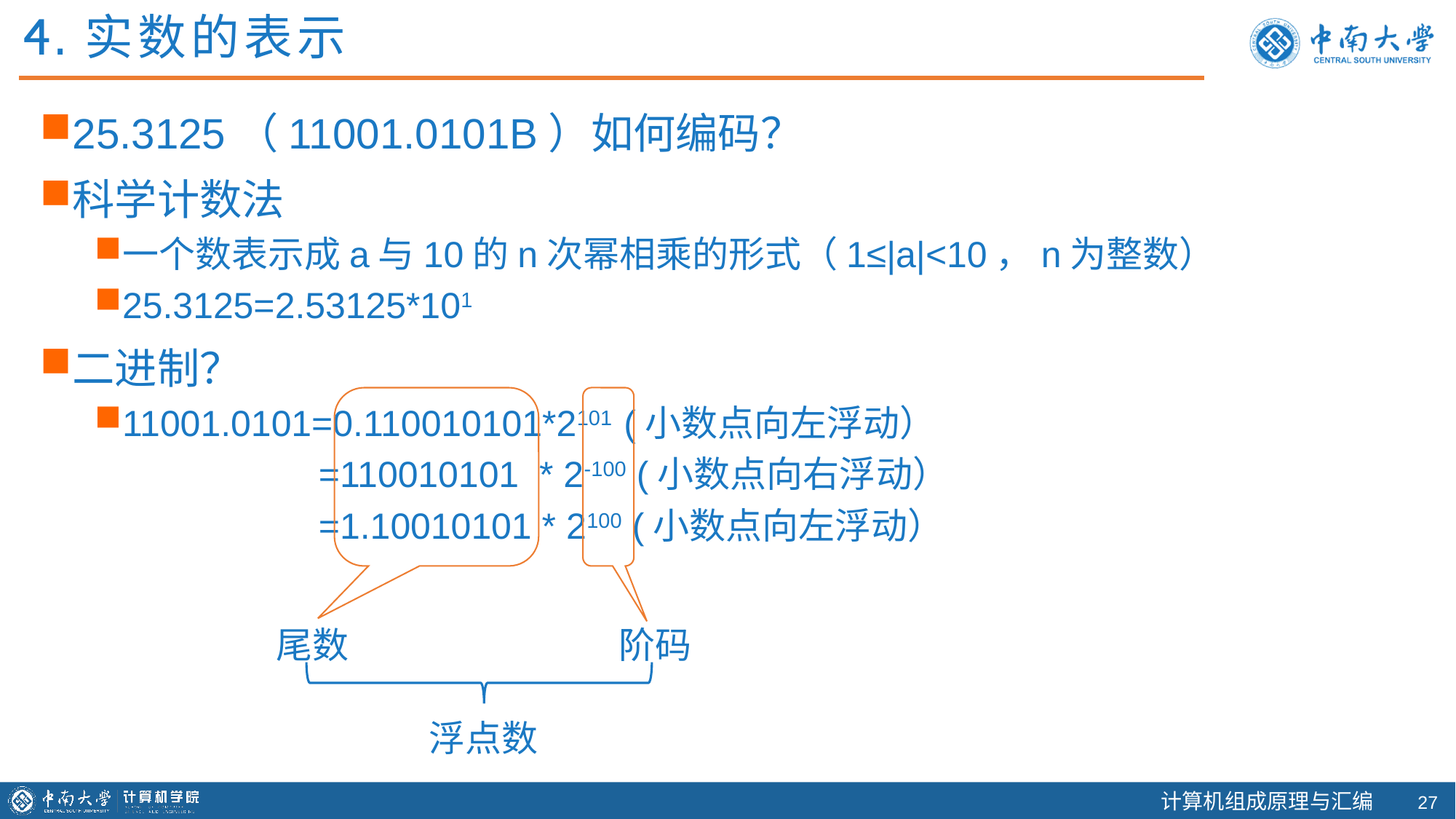

4.实数的表示
25.3125（11001.0101B）如何编码？
科学计数法
一个数表示成a与10的n次幂相乘的形式（1≤|a|<10，n为整数）
25.3125=2.53125*101
二进制？
11001.0101=0.110010101*2101  (小数点向左浮动）
                      =110010101  * 2-100 (小数点向右浮动）
                      =1.10010101 * 2100 (小数点向左浮动）

尾数
阶码
浮点数
27